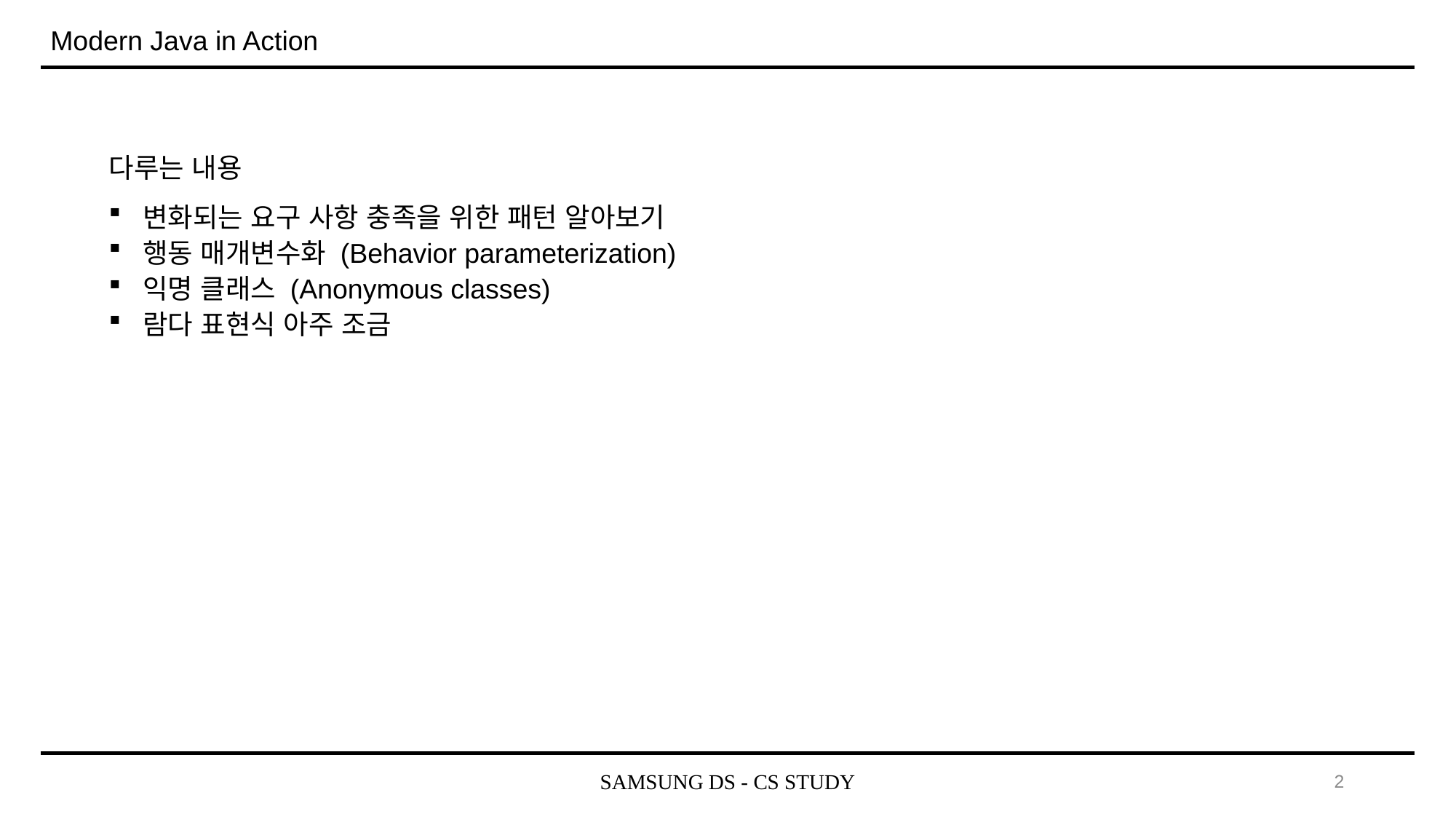

Modern Java in Action
다루는 내용
변화되는 요구 사항 충족을 위한 패턴 알아보기
행동 매개변수화 (Behavior parameterization)
익명 클래스 (Anonymous classes)
람다 표현식 아주 조금
SAMSUNG DS - CS STUDY
2